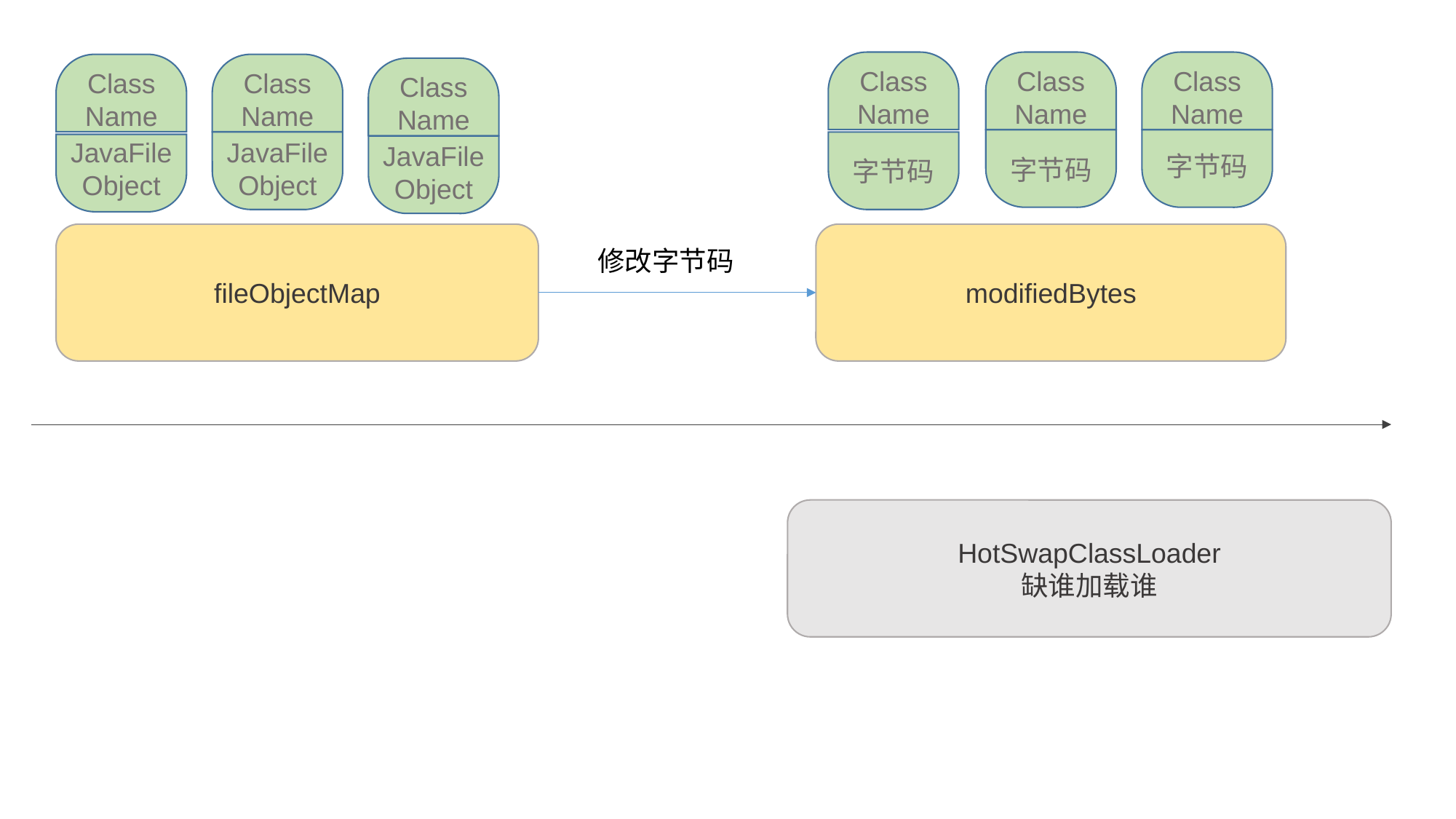

Class
Name

字节码
Class
Name
字节码

Class
Name
字节码

Class
Name
JavaFile
Object

Class
Name
JavaFile
Object

Class
Name
JavaFile
Object

modifiedBytes
fileObjectMap
修改字节码
HotSwapClassLoader
缺谁加载谁